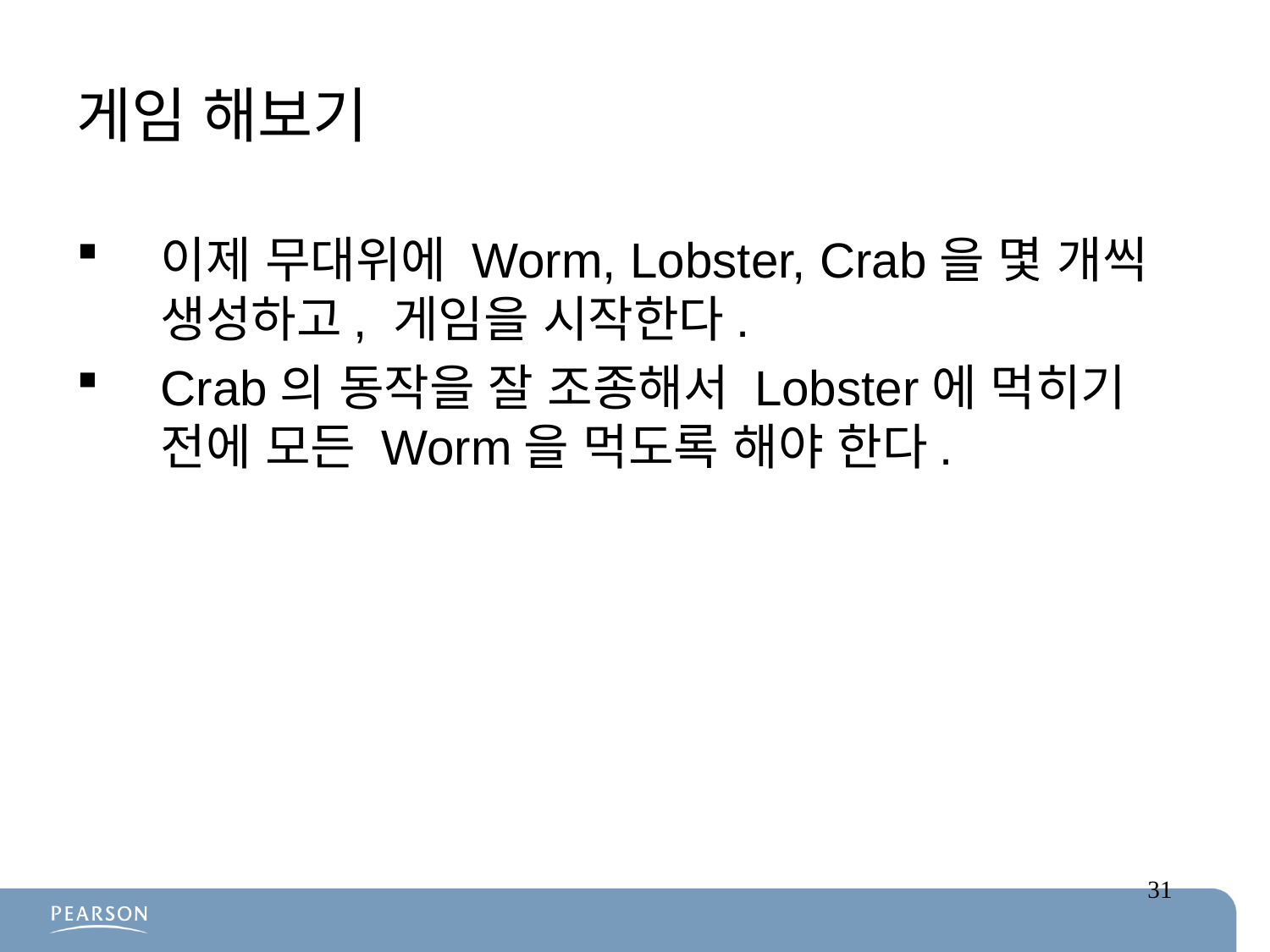

# 게임 해보기
이제 무대위에 Worm, Lobster, Crab을 몇 개씩 생성하고, 게임을 시작한다.
Crab의 동작을 잘 조종해서 Lobster에 먹히기 전에 모든 Worm을 먹도록 해야 한다.
31